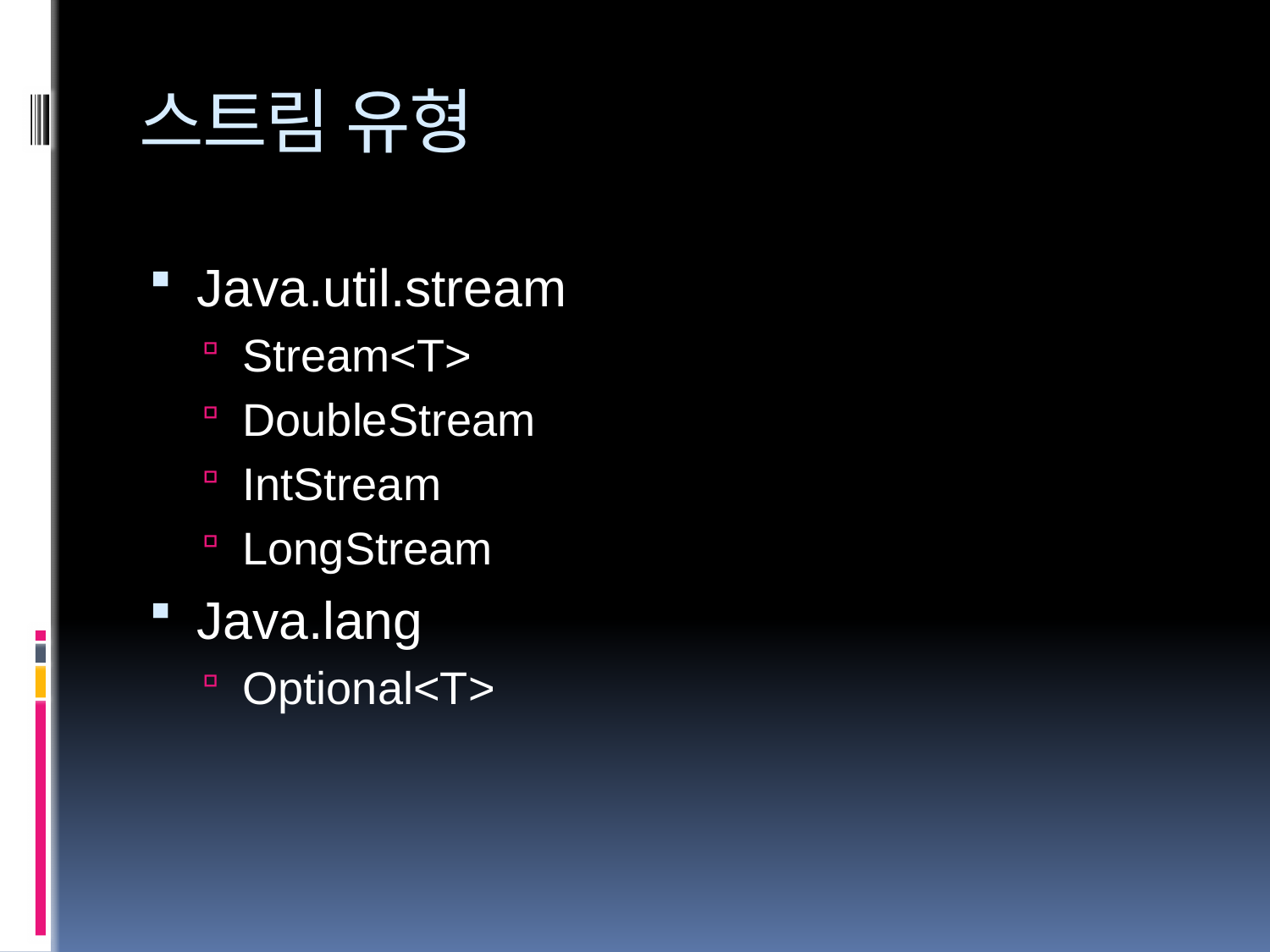

# 스트림 유형
Java.util.stream
Stream<T>
DoubleStream
IntStream
LongStream
Java.lang
Optional<T>